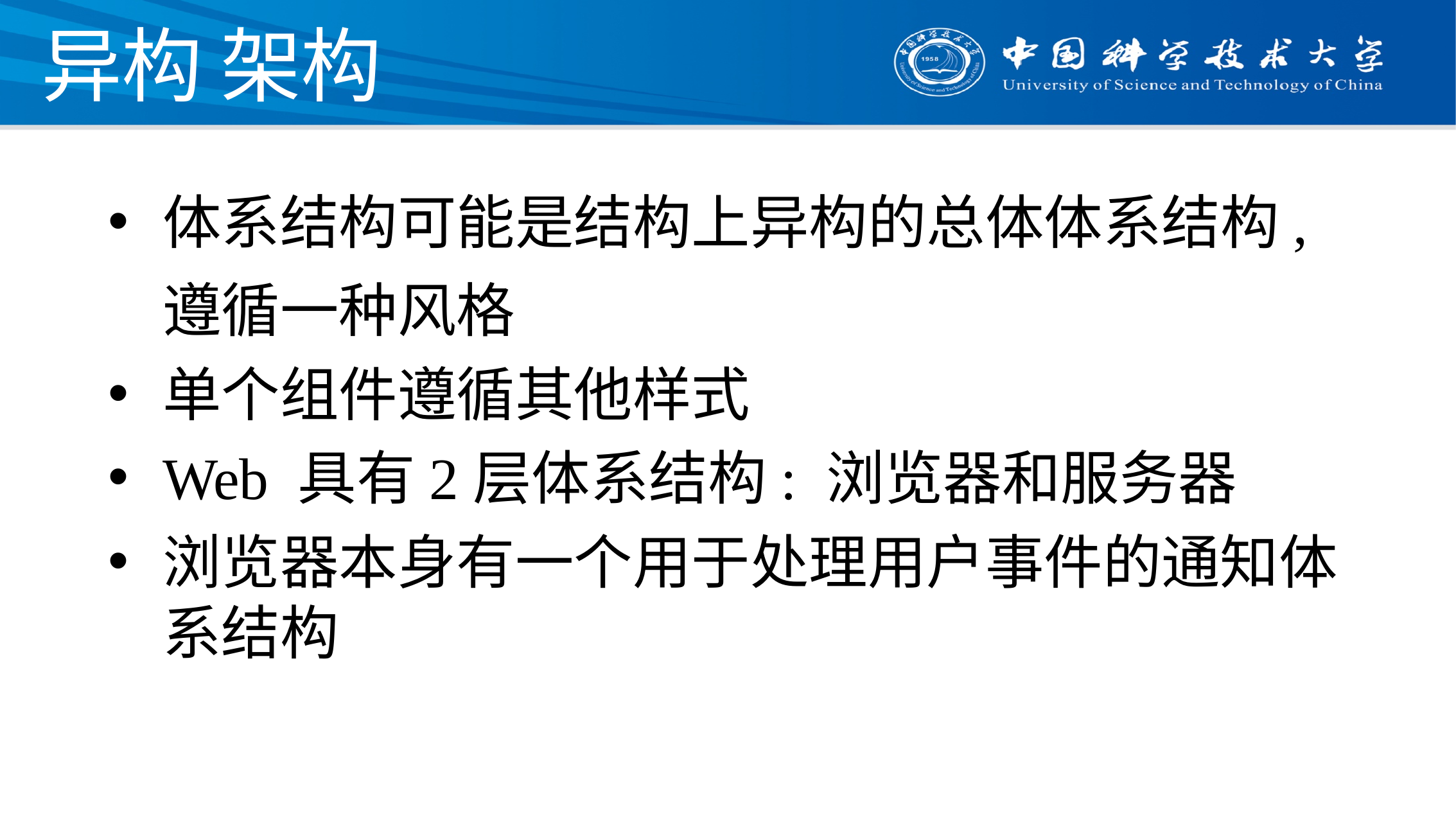

# 异构 架构
体系结构可能是结构上异构的总体体系结构, 遵循一种风格
单个组件遵循其他样式
Web 具有2层体系结构: 浏览器和服务器
浏览器本身有一个用于处理用户事件的通知体系结构